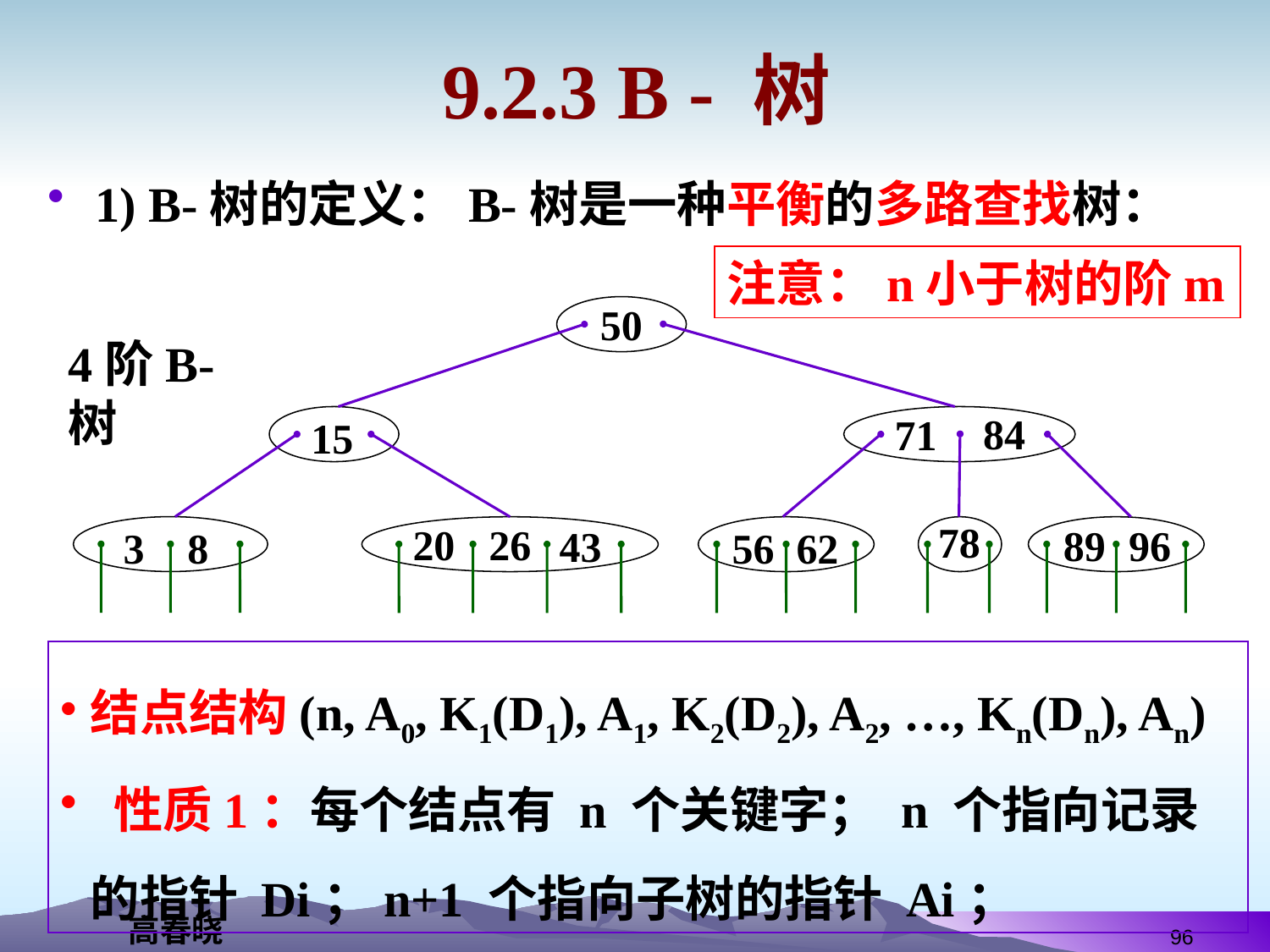

# 9.2.3 B - 树
1) B-树的定义：B-树是一种平衡的多路查找树：
注意：n小于树的阶m
50

84
71
15

78
20
26
89
96
43
3
8
56
62

4阶B-树
结点结构(n, A0, K1(D1), A1, K2(D2), A2, …, Kn(Dn), An)
 性质1：每个结点有 n 个关键字； n 个指向记录的指针 Di；n+1 个指向子树的指针 Ai；
96